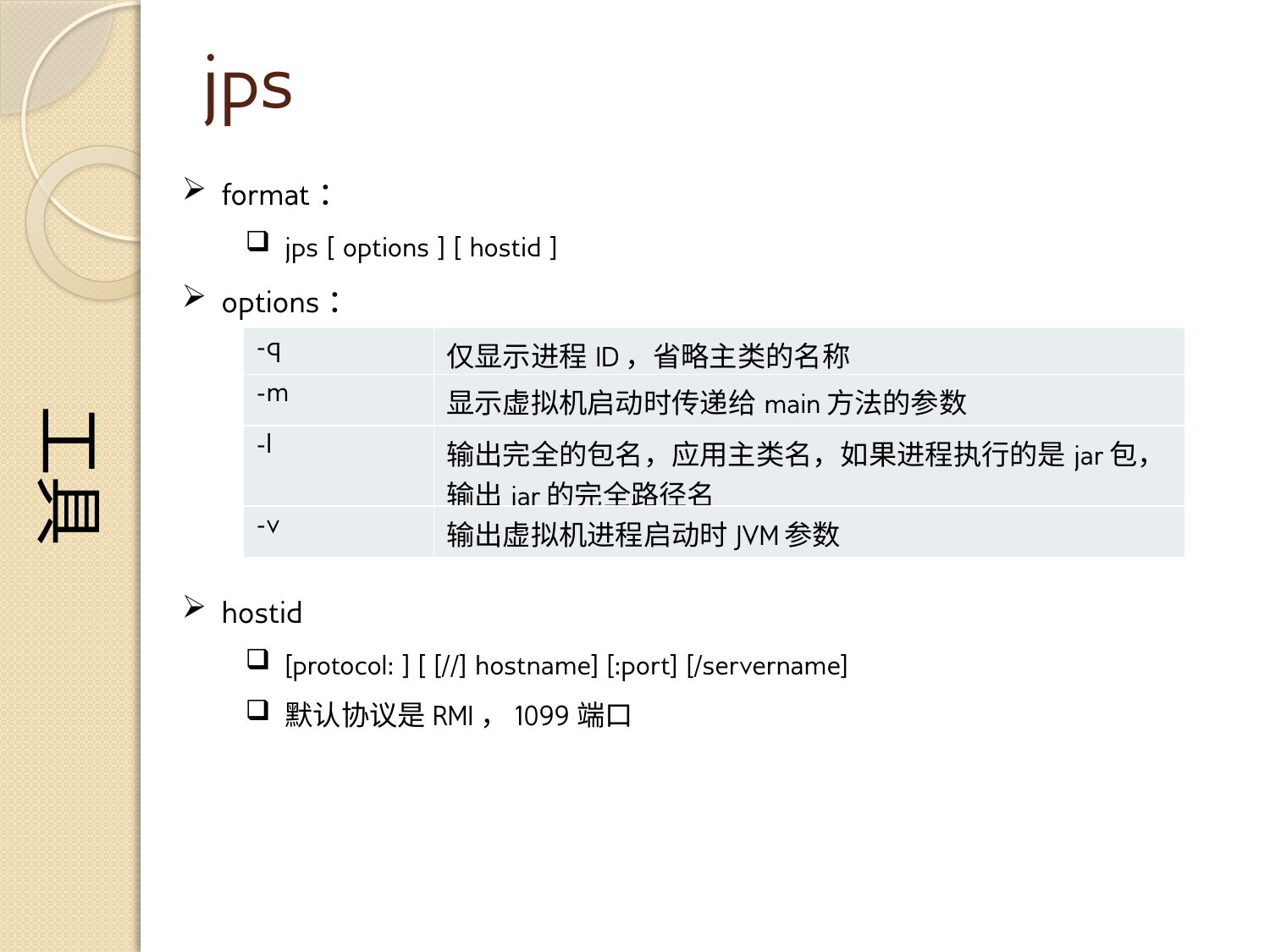

工具
# jps
format：
jps [ options ] [ hostid ]
options：

hostid
[protocol: ] [ [//] hostname] [:port] [/servername]
默认协议是RMI，1099端口
| -q | 仅显示进程ID，省略主类的名称 |
| --- | --- |
| -m | 显示虚拟机启动时传递给main方法的参数 |
| -l | 输出完全的包名，应用主类名，如果进程执行的是jar包，输出jar的完全路径名 |
| -v | 输出虚拟机进程启动时JVM参数 |